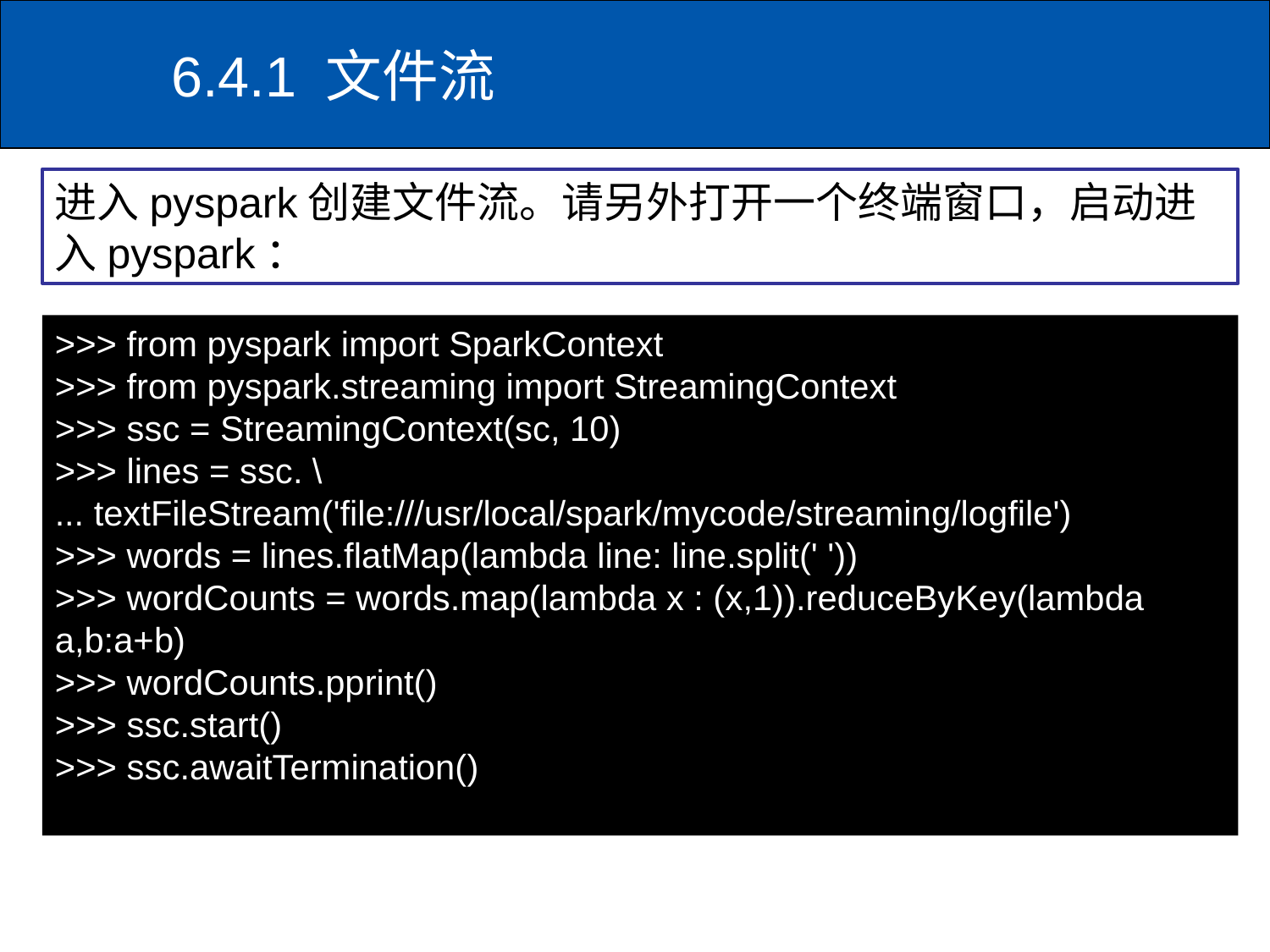

# 6.4.1 文件流
进入pyspark创建文件流。请另外打开一个终端窗口，启动进入pyspark：
>>> from pyspark import SparkContext
>>> from pyspark.streaming import StreamingContext
>>> ssc = StreamingContext(sc, 10)
>>> lines = ssc. \
... textFileStream('file:///usr/local/spark/mycode/streaming/logfile')
>>> words = lines.flatMap(lambda line: line.split(' '))
>>> wordCounts = words.map(lambda x : (x,1)).reduceByKey(lambda a,b:a+b)
>>> wordCounts.pprint()
>>> ssc.start()
>>> ssc.awaitTermination()